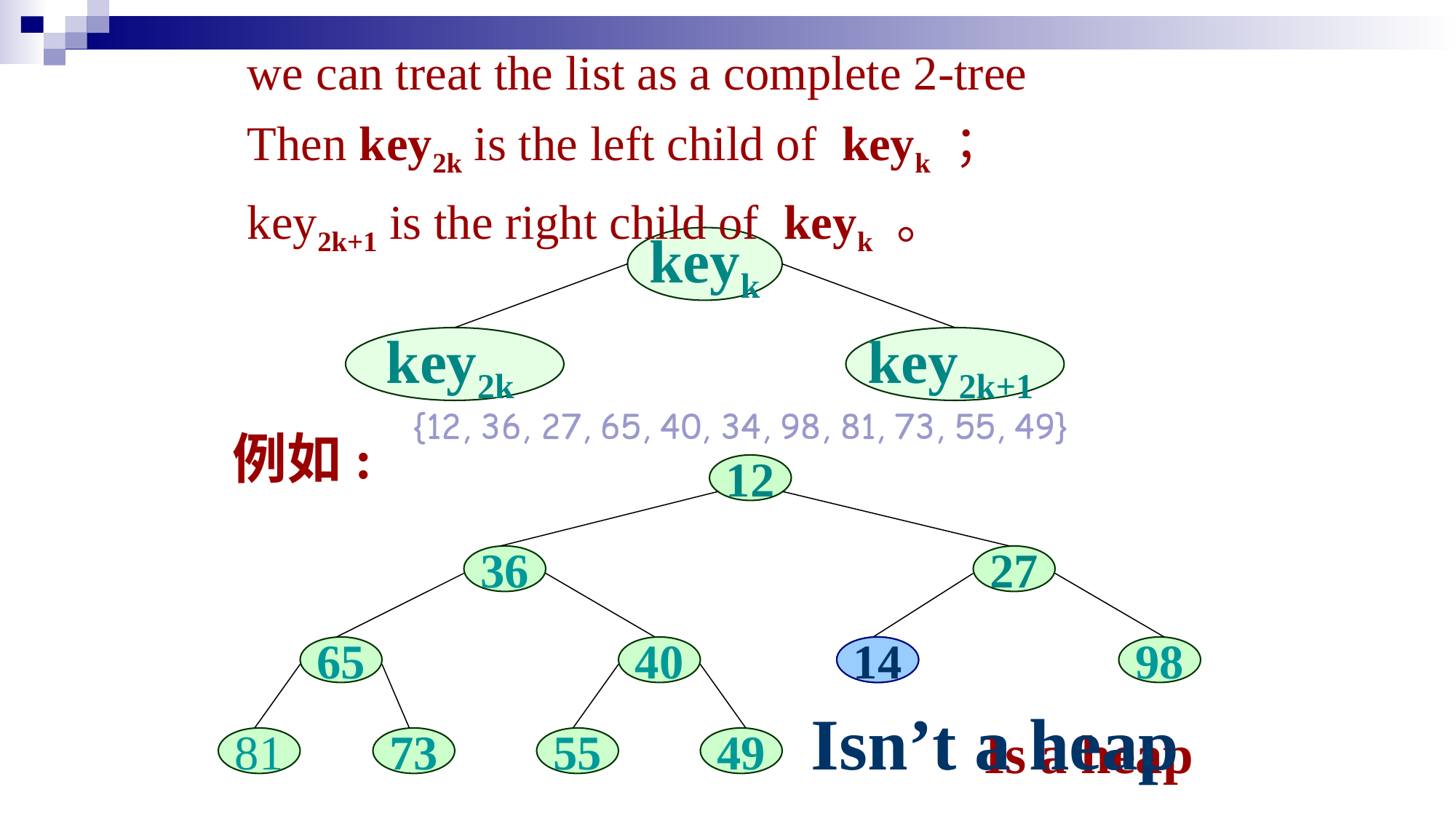

we can treat the list as a complete 2-tree
Then key2k is the left child of  keyk ；
key2k+1 is the right child of  keyk 。
keyk

key2k
key2k+1
{12, 36, 27, 65, 40, 34, 98, 81, 73, 55, 49}
例如:
12

36
27

65
40
34
14
98

Isn’t a heap
Is a heap
81
73
55
49